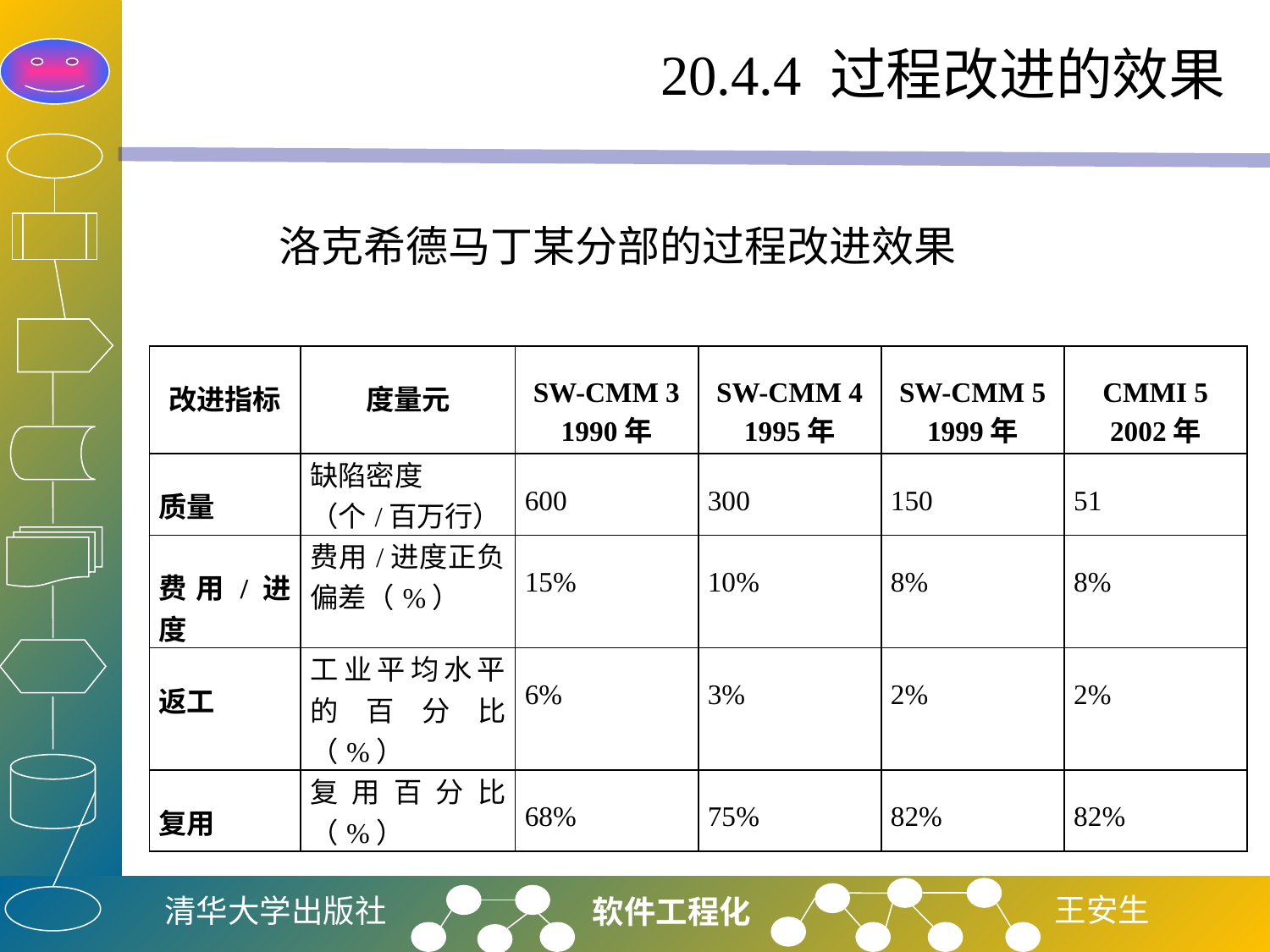

# 20.4.4 过程改进的效果
洛克希德马丁某分部的过程改进效果
| 改进指标 | 度量元 | SW-CMM 3 1990年 | SW-CMM 4 1995年 | SW-CMM 5 1999年 | CMMI 5 2002年 |
| --- | --- | --- | --- | --- | --- |
| 质量 | 缺陷密度 （个/百万行） | 600 | 300 | 150 | 51 |
| 费用/进度 | 费用/进度正负偏差（%） | 15% | 10% | 8% | 8% |
| 返工 | 工业平均水平的百分比（%） | 6% | 3% | 2% | 2% |
| 复用 | 复用百分比（%） | 68% | 75% | 82% | 82% |